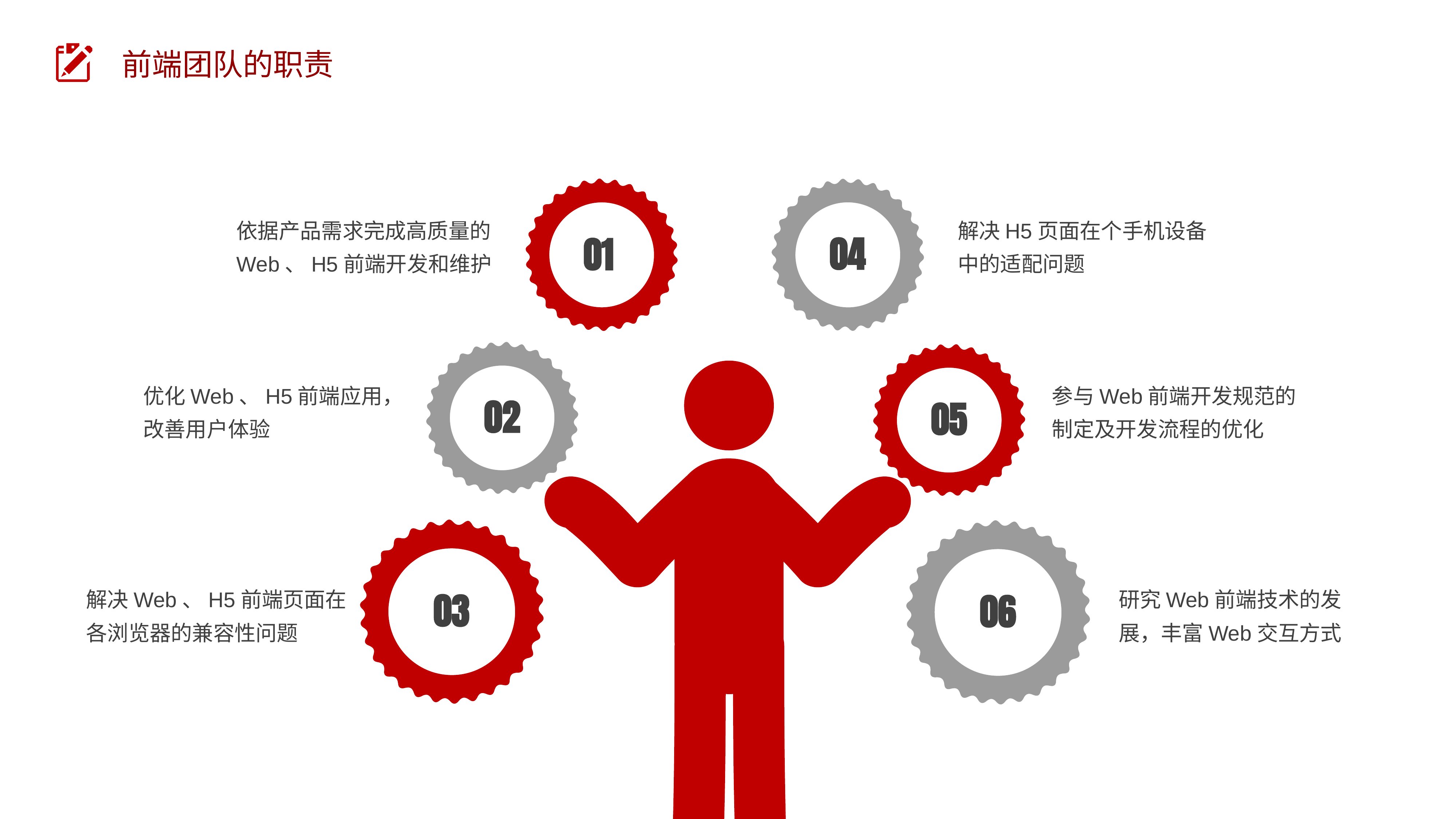

前端团队的职责

依据产品需求完成高质量的Web、H5前端开发和维护
解决H5页面在个手机设备中的适配问题
04
01

优化Web、H5前端应用，改善用户体验
参与Web前端开发规范的制定及开发流程的优化
02
05

解决Web、H5前端页面在各浏览器的兼容性问题
研究Web前端技术的发展，丰富Web交互方式
03
06